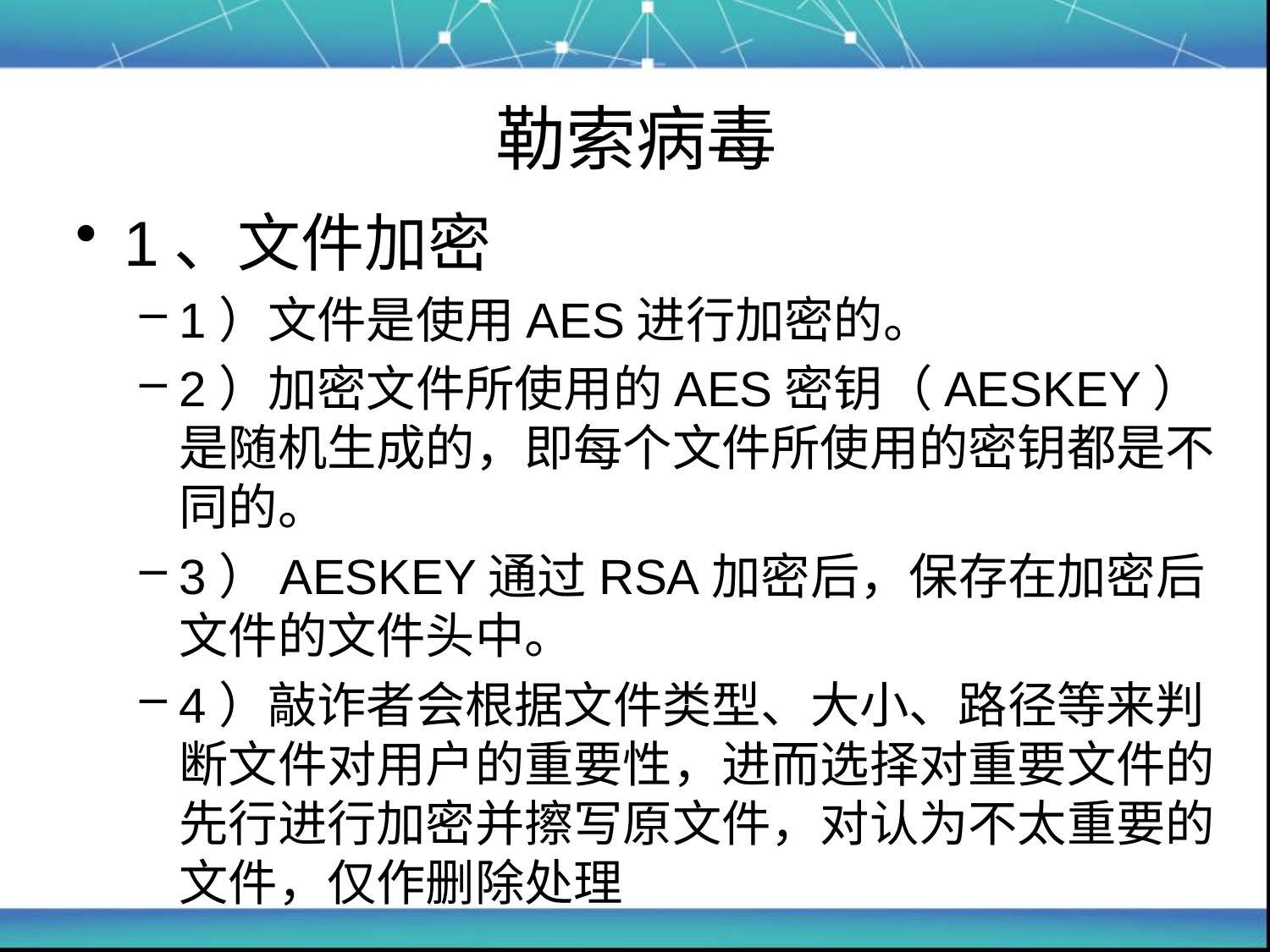

# 勒索病毒
1、文件加密
1）文件是使用AES进行加密的。
2）加密文件所使用的AES密钥（AESKEY）是随机生成的，即每个文件所使用的密钥都是不同的。
3）AESKEY通过RSA加密后，保存在加密后文件的文件头中。
4）敲诈者会根据文件类型、大小、路径等来判断文件对用户的重要性，进而选择对重要文件的先行进行加密并擦写原文件，对认为不太重要的文件，仅作删除处理